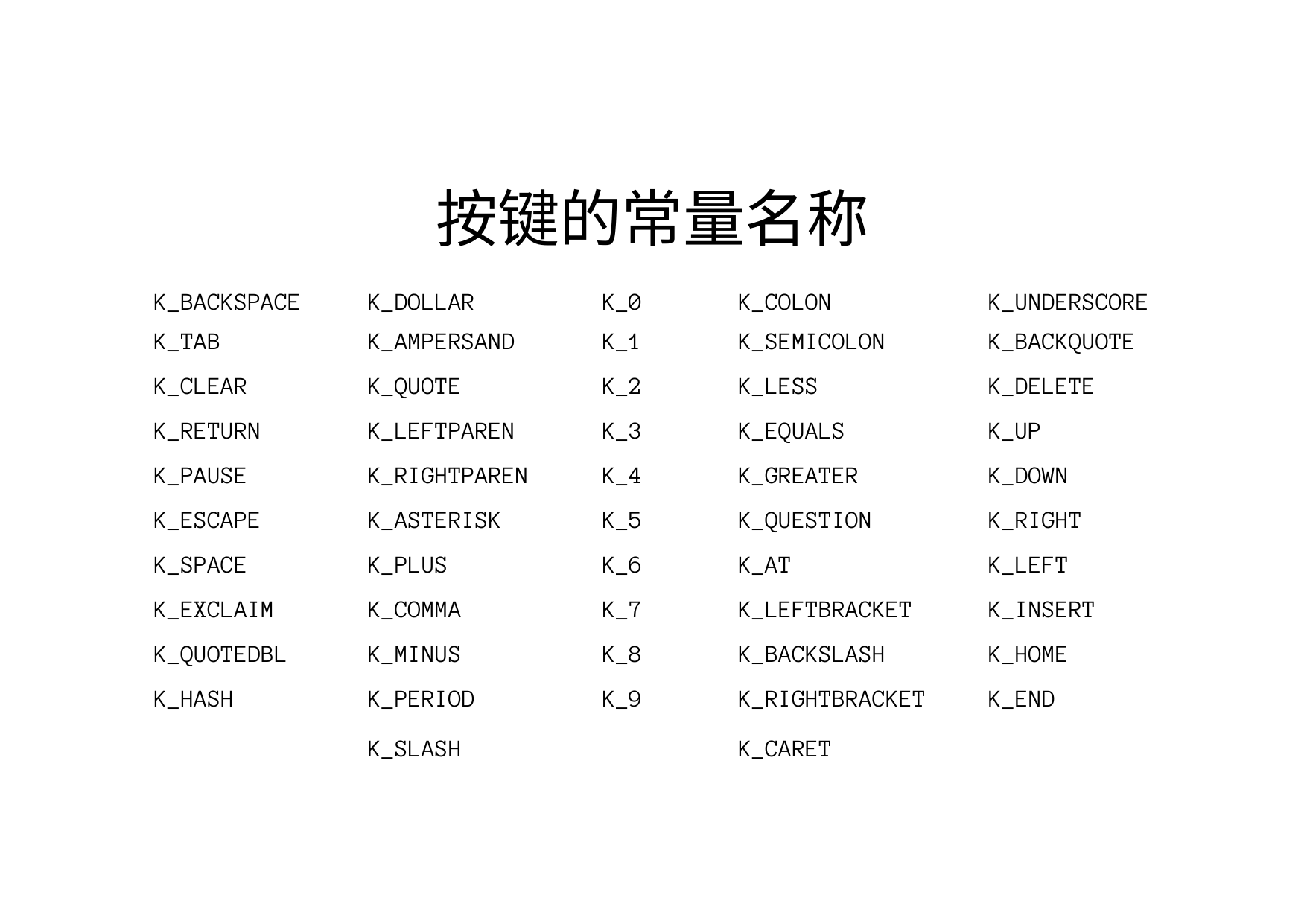

# 按键的常量名称
| K\_BACKSPACE | K\_DOLLAR | K\_0 | K\_COLON | K\_UNDERSCORE |
| --- | --- | --- | --- | --- |
| K\_TAB | K\_AMPERSAND | K\_1 | K\_SEMICOLON | K\_BACKQUOTE |
| K\_CLEAR | K\_QUOTE | K\_2 | K\_LESS | K\_DELETE |
| K\_RETURN | K\_LEFTPAREN | K\_3 | K\_EQUALS | K\_UP |
| K\_PAUSE | K\_RIGHTPAREN | K\_4 | K\_GREATER | K\_DOWN |
| K\_ESCAPE | K\_ASTERISK | K\_5 | K\_QUESTION | K\_RIGHT |
| K\_SPACE | K\_PLUS | K\_6 | K\_AT | K\_LEFT |
| K\_EXCLAIM | K\_COMMA | K\_7 | K\_LEFTBRACKET | K\_INSERT |
| K\_QUOTEDBL | K\_MINUS | K\_8 | K\_BACKSLASH | K\_HOME |
| K\_HASH | K\_PERIOD | K\_9 | K\_RIGHTBRACKET | K\_END |
|  | K\_SLASH |  | K\_CARET |  |